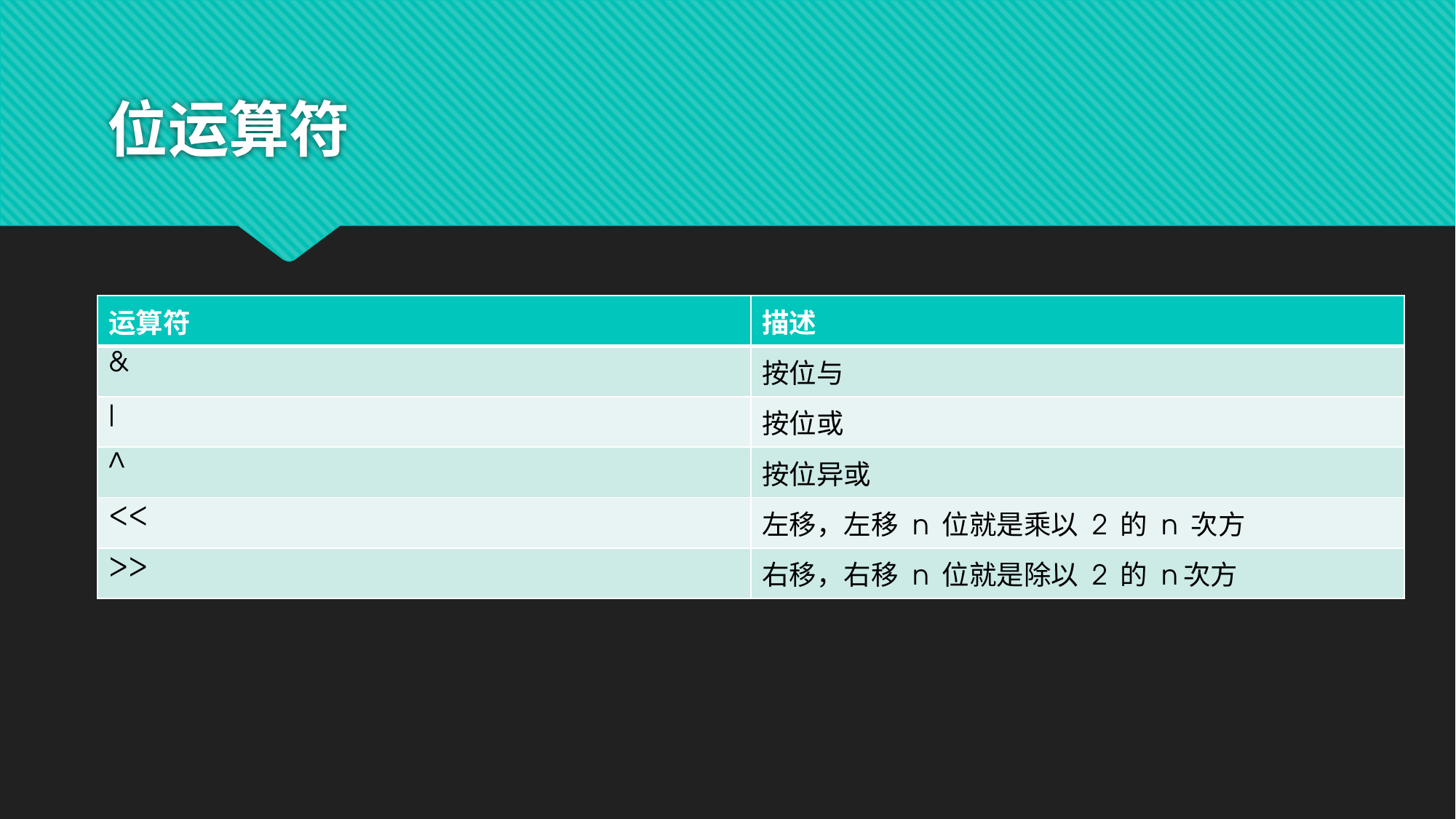

# 位运算符
| 运算符 | 描述 |
| --- | --- |
| & | 按位与 |
| | | 按位或 |
| ^ | 按位异或 |
| << | 左移，左移 n 位就是乘以 2 的 n 次方 |
| >> | 右移，右移 n 位就是除以 2 的 n次方 |